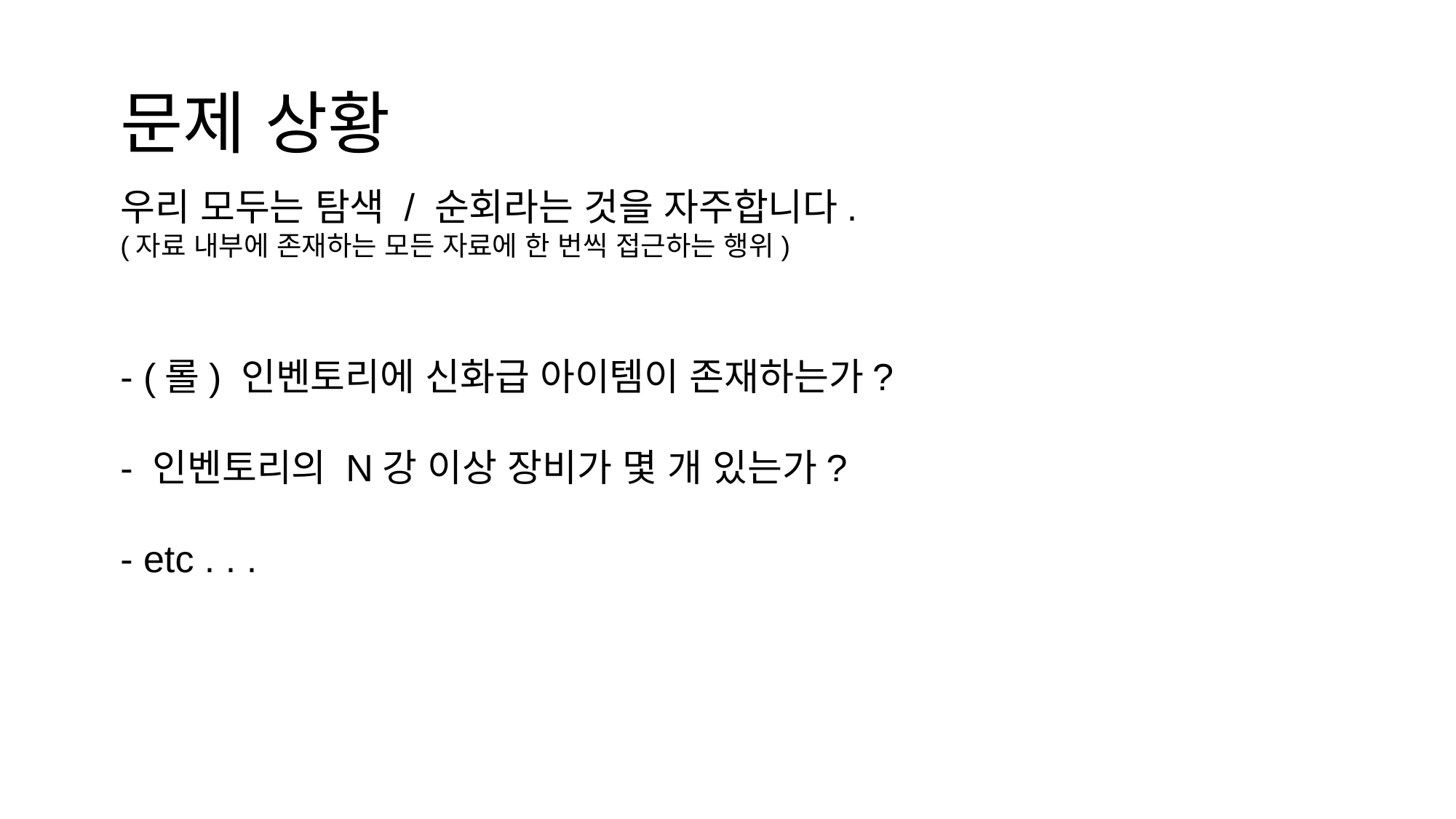

문제 상황
우리 모두는 탐색 / 순회라는 것을 자주합니다.
(자료 내부에 존재하는 모든 자료에 한 번씩 접근하는 행위)

- (롤) 인벤토리에 신화급 아이템이 존재하는가?

- 인벤토리의 N강 이상 장비가 몇 개 있는가?

- etc . . .